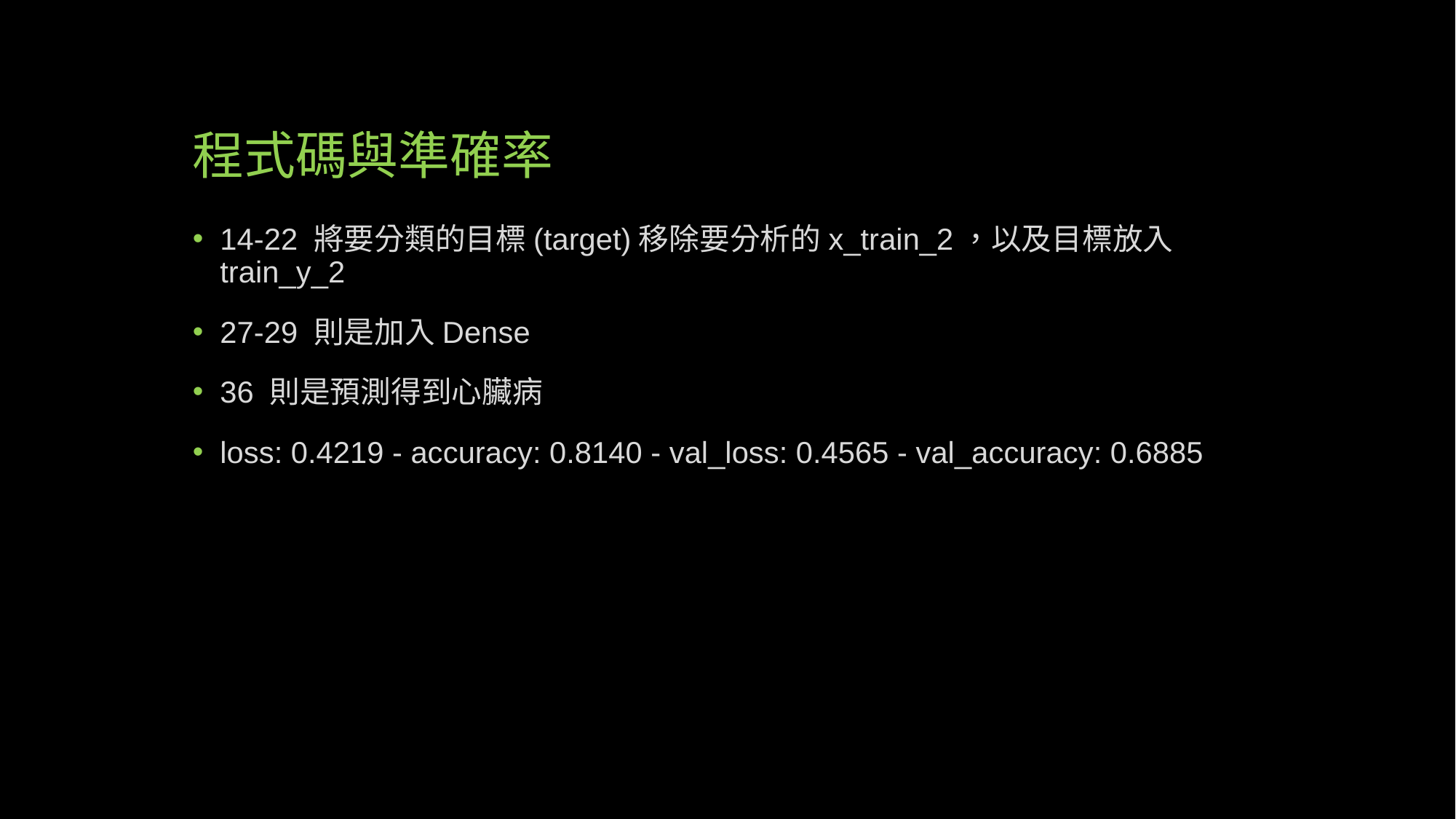

# 程式碼與準確率
14-22 將要分類的目標(target)移除要分析的x_train_2，以及目標放入train_y_2
27-29 則是加入Dense
36 則是預測得到心臟病
loss: 0.4219 - accuracy: 0.8140 - val_loss: 0.4565 - val_accuracy: 0.6885